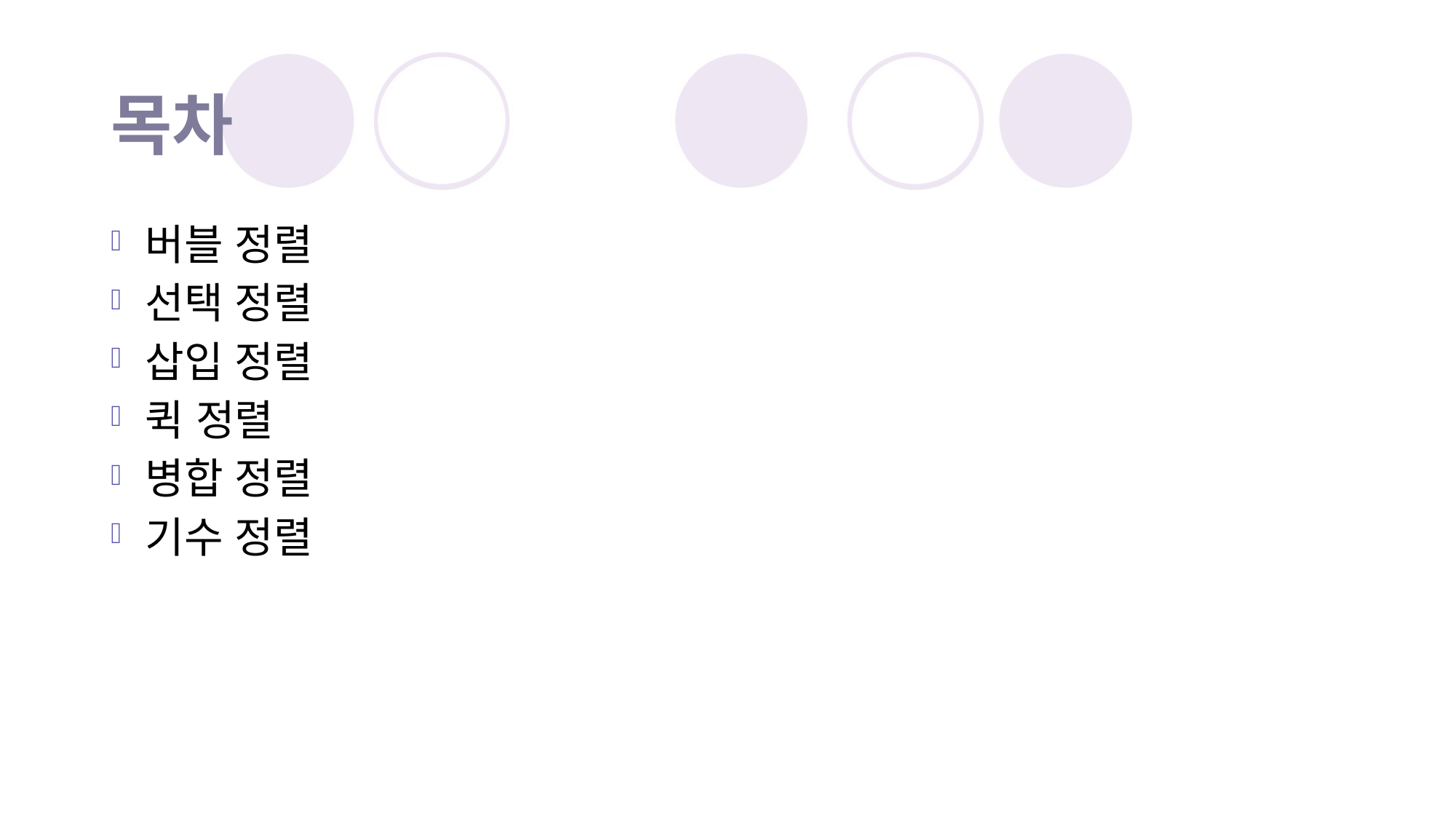

# 목차
버블 정렬
선택 정렬
삽입 정렬
퀵 정렬
병합 정렬
기수 정렬